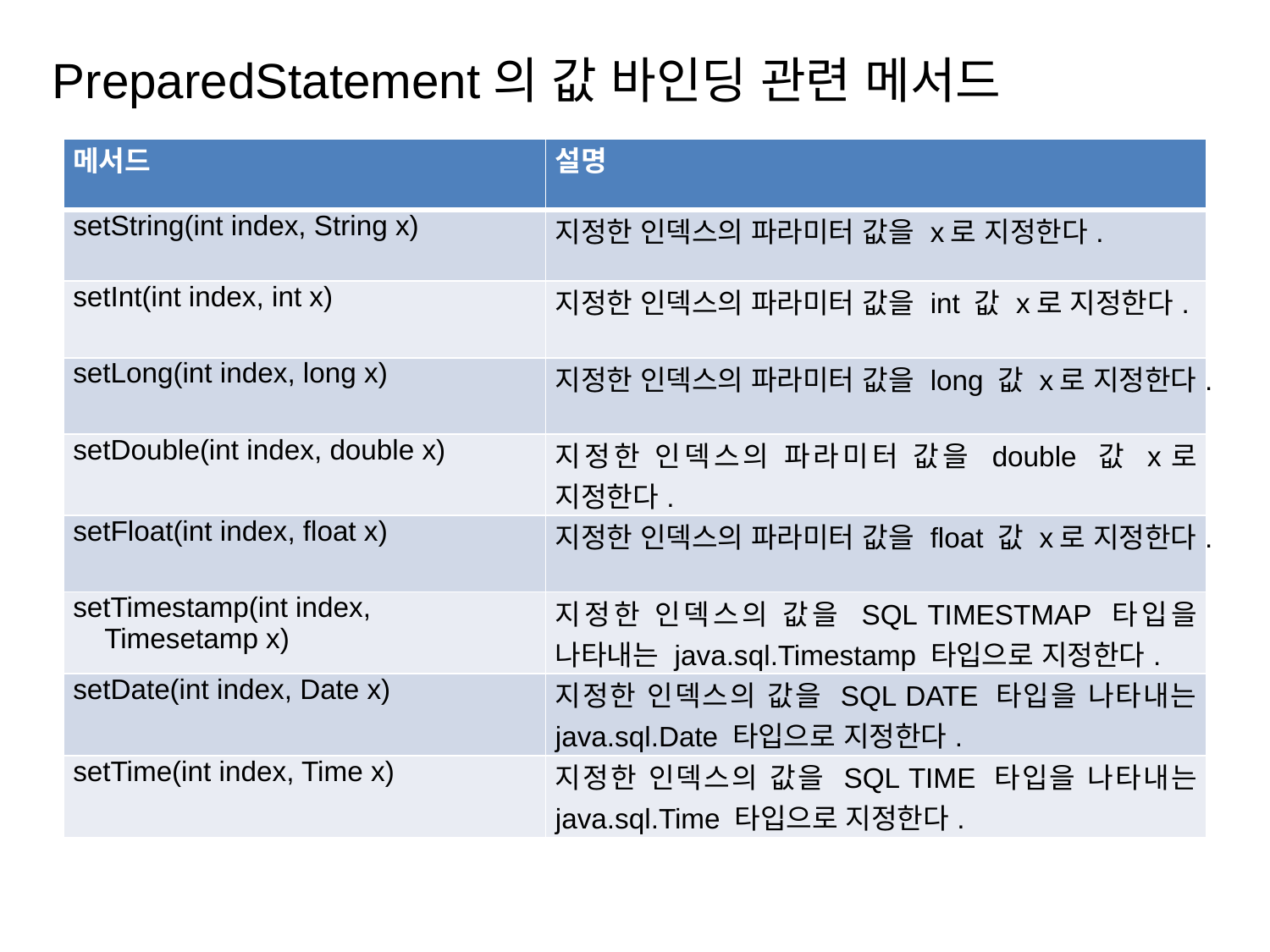

# PreparedStatement의 값 바인딩 관련 메서드
| 메서드 | 설명 |
| --- | --- |
| setString(int index, String x) | 지정한 인덱스의 파라미터 값을 x로 지정한다. |
| setInt(int index, int x) | 지정한 인덱스의 파라미터 값을 int 값 x로 지정한다. |
| setLong(int index, long x) | 지정한 인덱스의 파라미터 값을 long 값 x로 지정한다. |
| setDouble(int index, double x) | 지정한 인덱스의 파라미터 값을 double 값 x로 지정한다. |
| setFloat(int index, float x) | 지정한 인덱스의 파라미터 값을 float 값 x로 지정한다. |
| setTimestamp(int index, Timesetamp x) | 지정한 인덱스의 값을 SQL TIMESTMAP 타입을 나타내는 java.sql.Timestamp 타입으로 지정한다. |
| setDate(int index, Date x) | 지정한 인덱스의 값을 SQL DATE 타입을 나타내는 java.sql.Date 타입으로 지정한다. |
| setTime(int index, Time x) | 지정한 인덱스의 값을 SQL TIME 타입을 나타내는 java.sql.Time 타입으로 지정한다. |